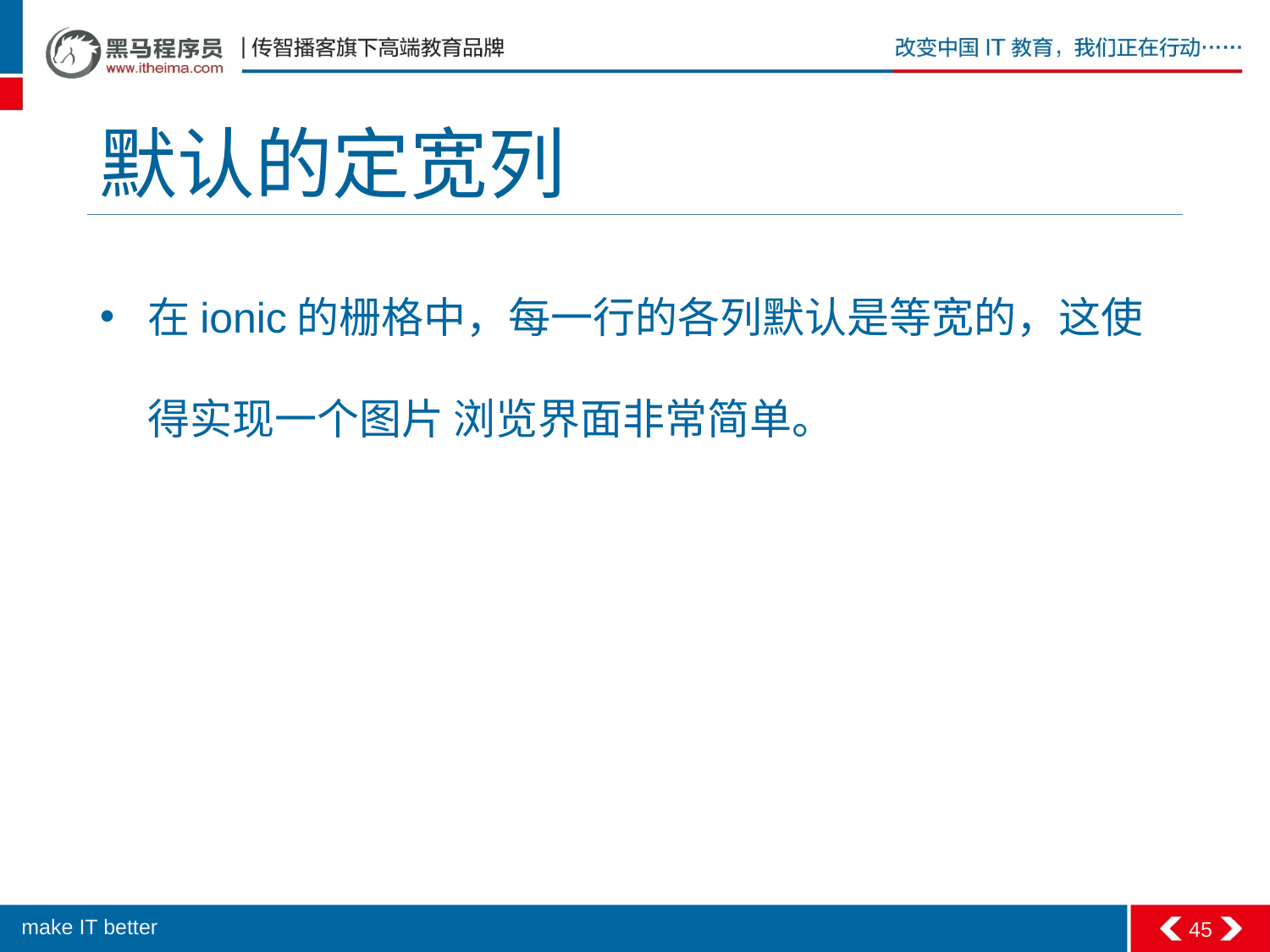

# 默认的定宽列
在ionic的栅格中，每一行的各列默认是等宽的，这使得实现一个图片 浏览界面非常简单。
45

make IT better